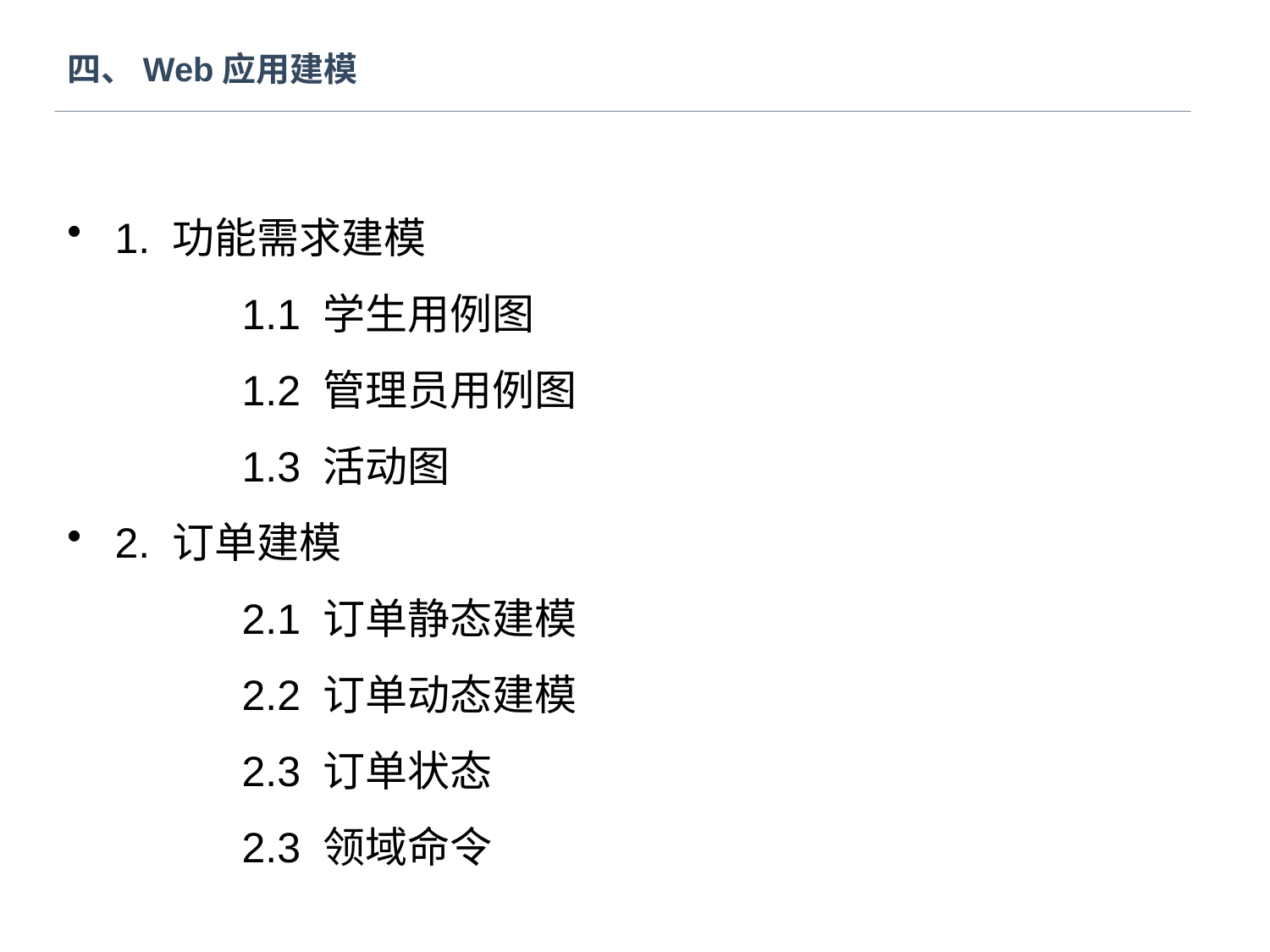

四、Web应用建模

1. 功能需求建模
	1.1 学生用例图
	1.2 管理员用例图
	1.3 活动图
2. 订单建模
	2.1 订单静态建模
	2.2 订单动态建模
	2.3 订单状态
	2.3 领域命令